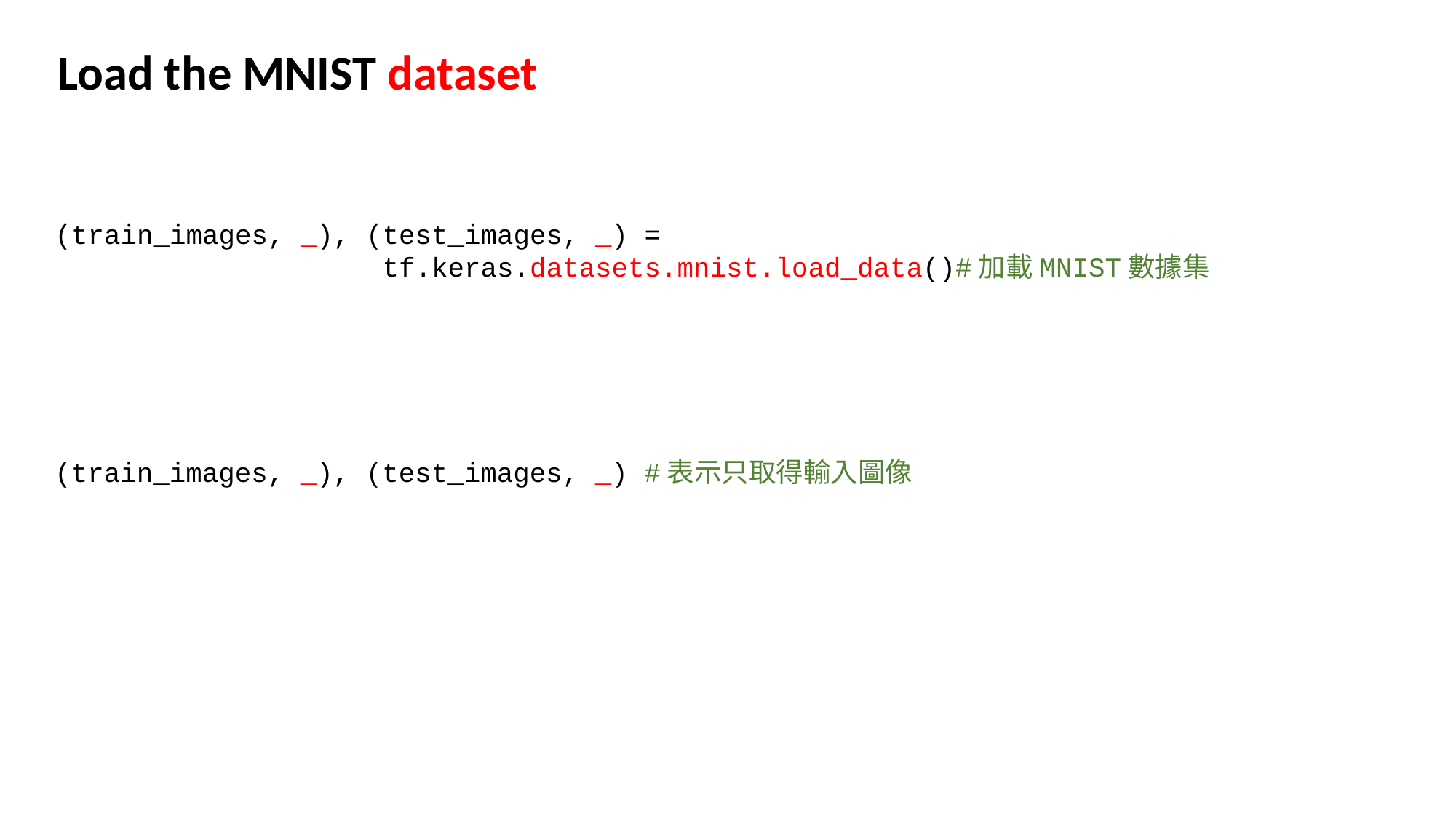

Load the MNIST dataset
(train_images, _), (test_images, _) =
			tf.keras.datasets.mnist.load_data()#加載MNIST數據集
(train_images, _), (test_images, _) #表示只取得輸入圖像